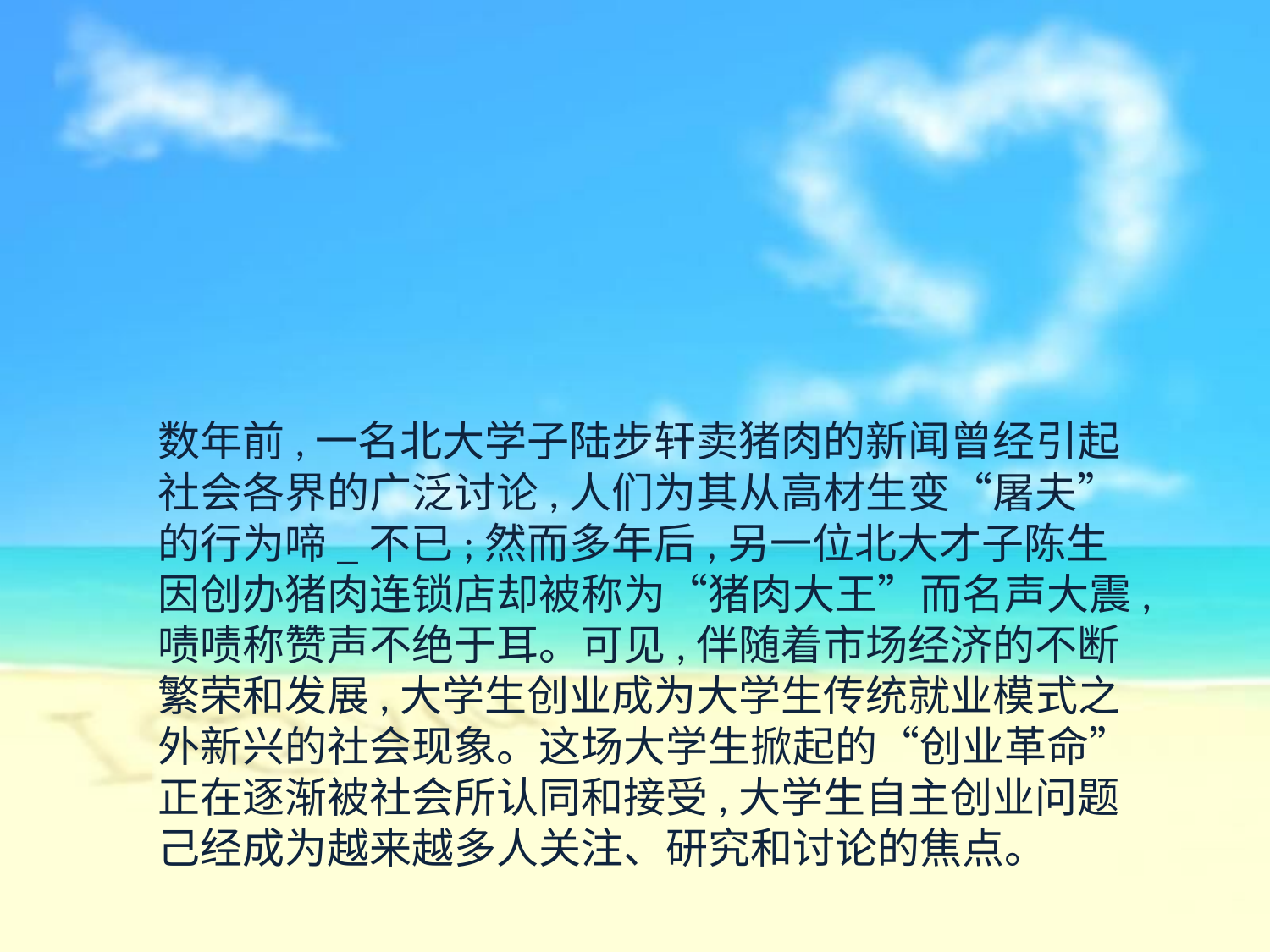

数年前,一名北大学子陆步轩卖猪肉的新闻曾经引起社会各界的广泛讨论,人们为其从高材生变“屠夫”的行为啼_不已;然而多年后,另一位北大才子陈生因创办猪肉连锁店却被称为“猪肉大王”而名声大震,啧啧称赞声不绝于耳。可见,伴随着市场经济的不断繁荣和发展,大学生创业成为大学生传统就业模式之外新兴的社会现象。这场大学生掀起的“创业革命”正在逐渐被社会所认同和接受,大学生自主创业问题己经成为越来越多人关注、研究和讨论的焦点。